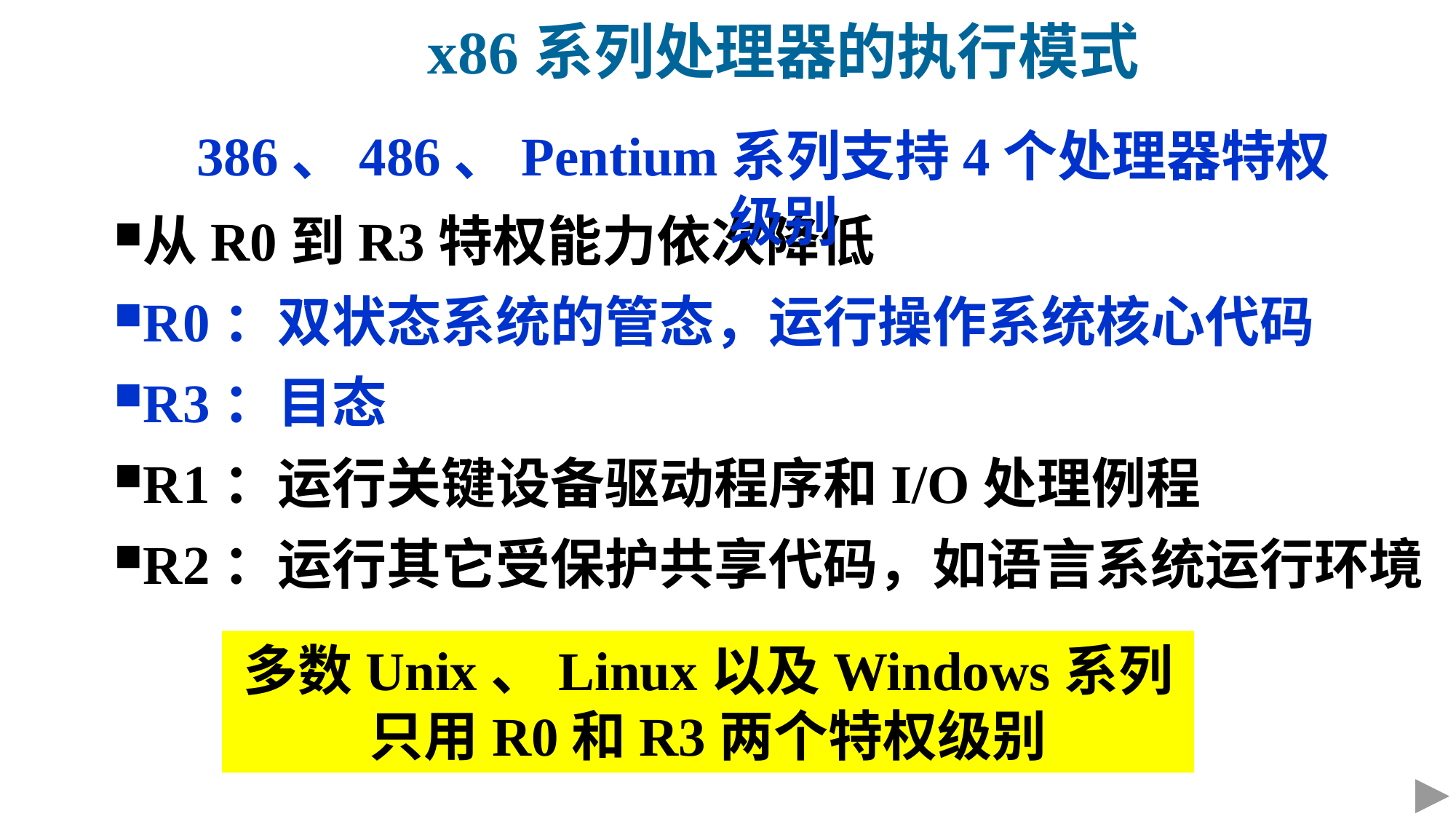

x86系列处理器的执行模式
386、486、Pentium系列支持4个处理器特权级别
从R0到R3特权能力依次降低
R0：双状态系统的管态，运行操作系统核心代码
R3：目态
R1：运行关键设备驱动程序和I/O处理例程
R2：运行其它受保护共享代码，如语言系统运行环境
多数Unix、Linux以及Windows系列
只用R0和R3两个特权级别